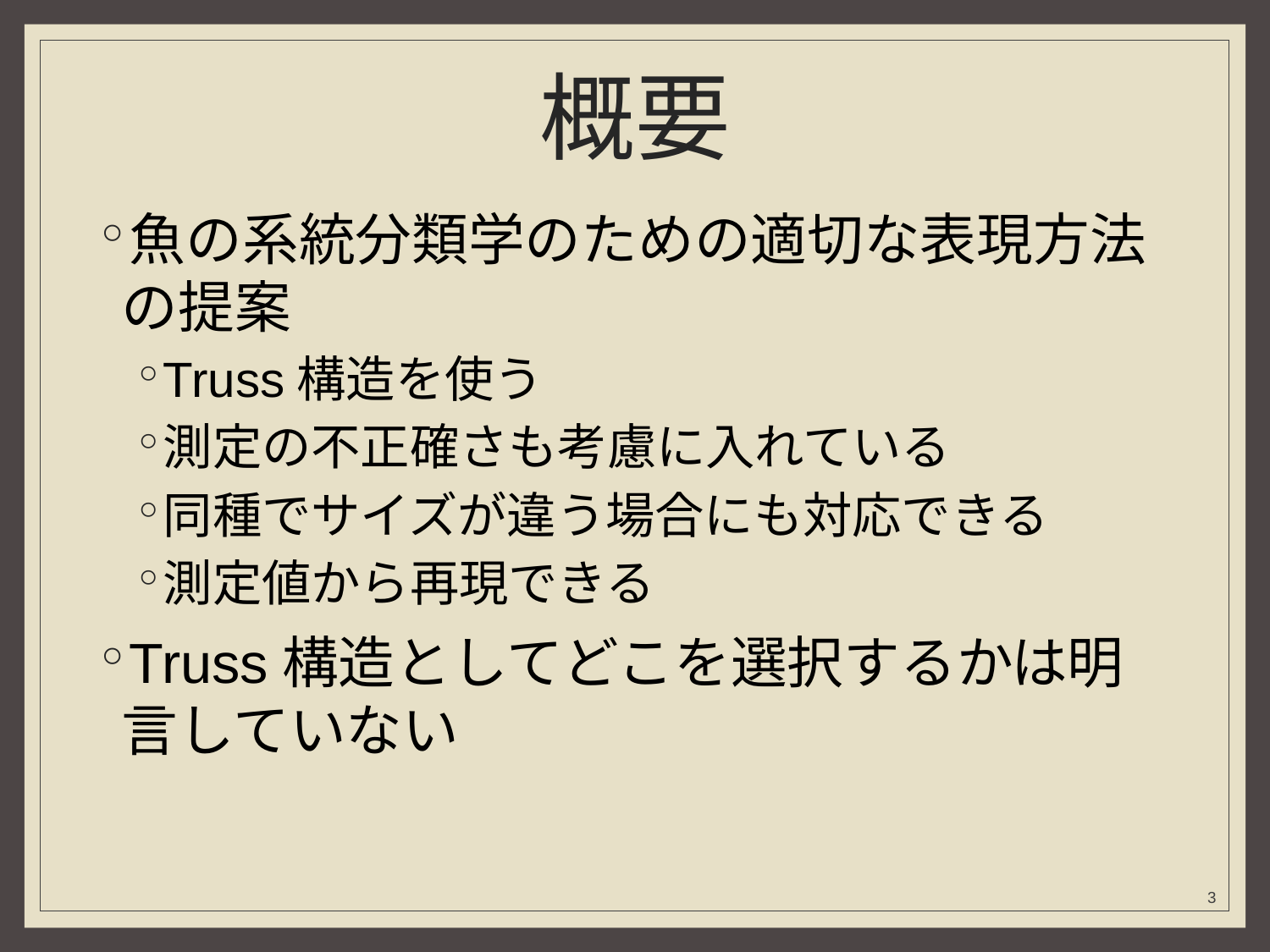

# 概要
魚の系統分類学のための適切な表現方法の提案
Truss構造を使う
測定の不正確さも考慮に入れている
同種でサイズが違う場合にも対応できる
測定値から再現できる
Truss構造としてどこを選択するかは明言していない

3